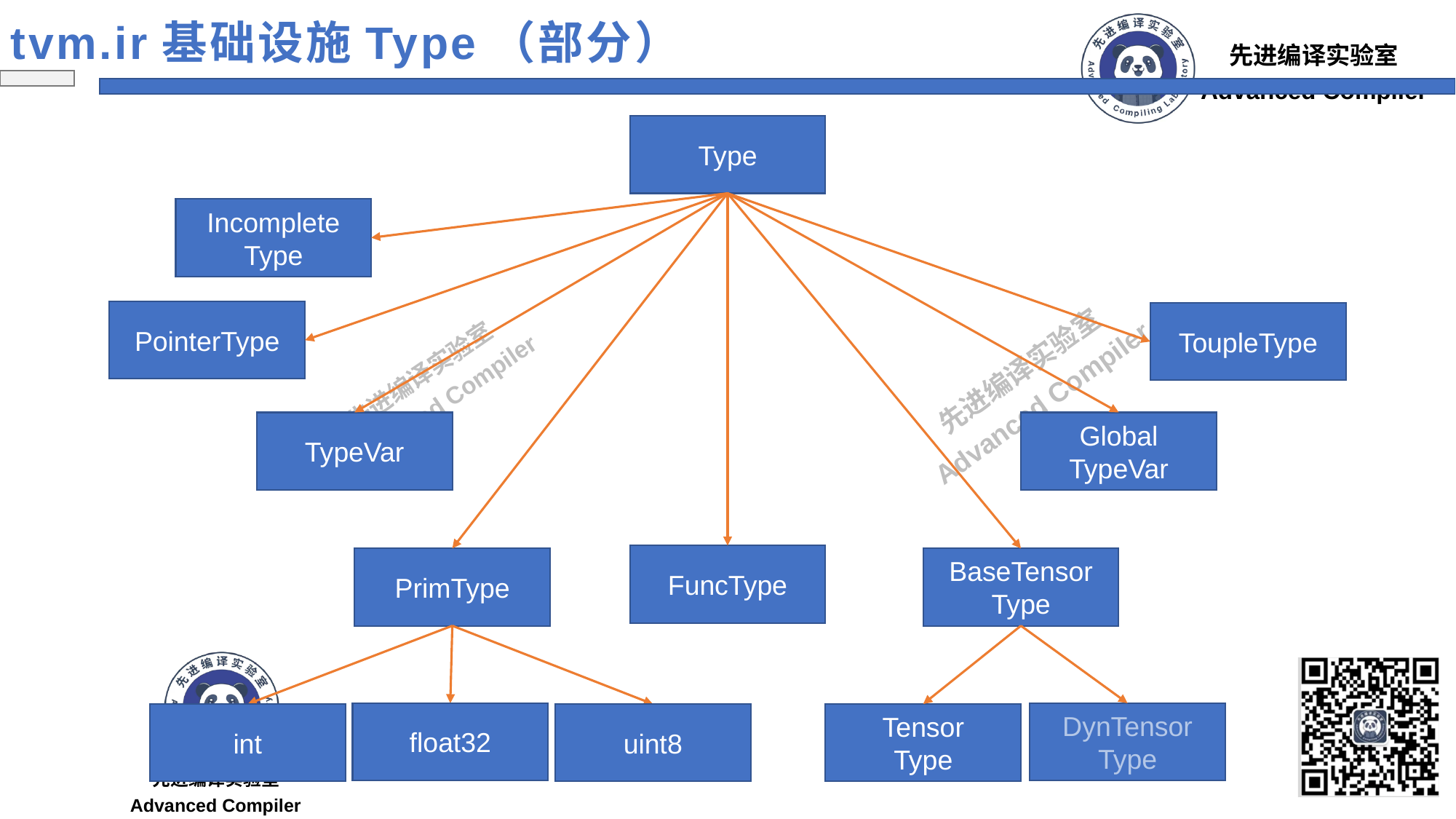

tvm.ir基础设施Type（部分）

Type
Incomplete
Type
PointerType
ToupleType
TypeVar
Global TypeVar
FuncType
PrimType
BaseTensor
Type
float32
DynTensor
Type
int
uint8
Tensor
Type